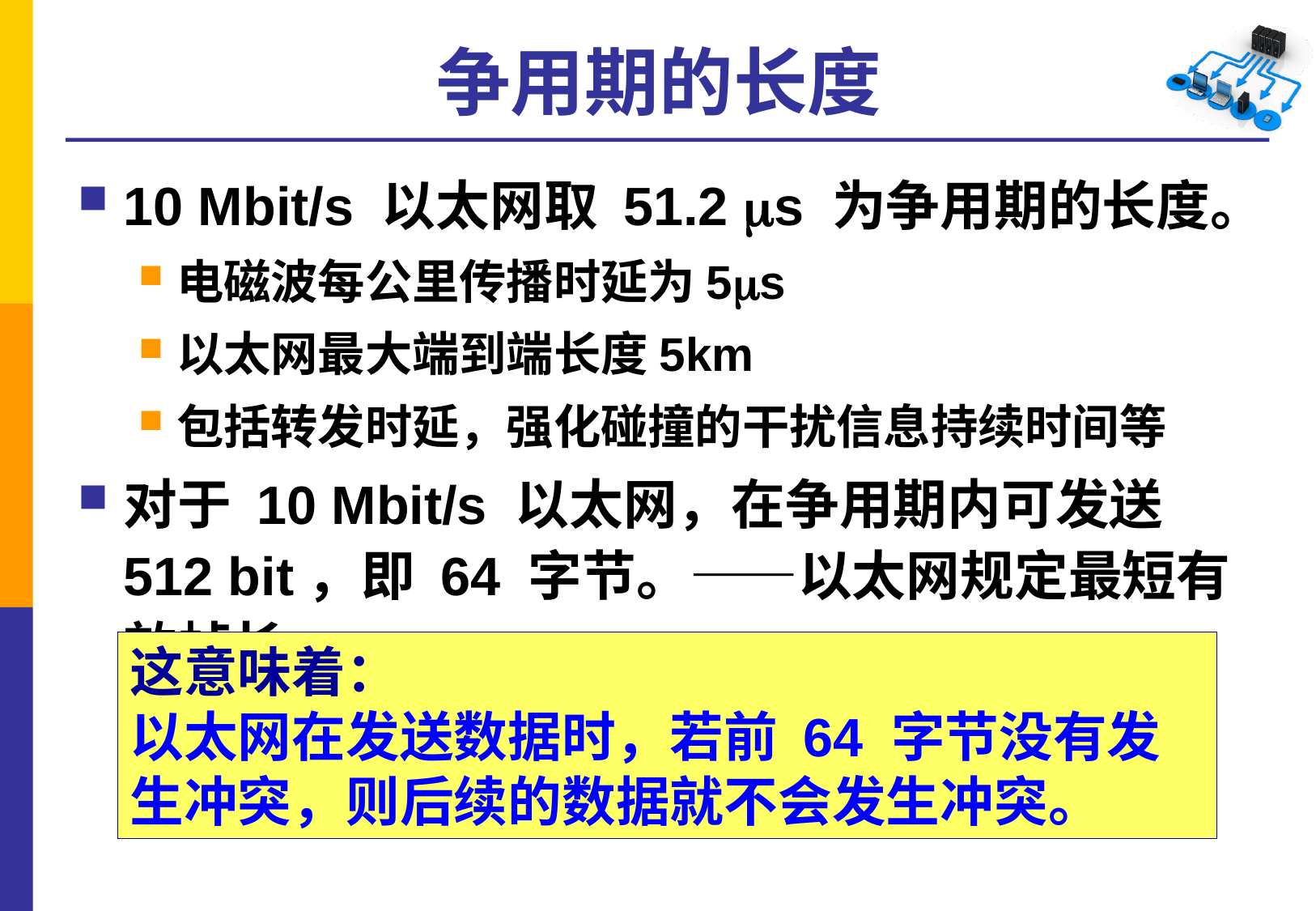

# 争用期的长度
10 Mbit/s 以太网取 51.2 μs 为争用期的长度。
电磁波每公里传播时延为5μs
以太网最大端到端长度5km
包括转发时延，强化碰撞的干扰信息持续时间等
对于 10 Mbit/s 以太网，在争用期内可发送 512 bit，即 64 字节。——以太网规定最短有效帧长

这意味着：
以太网在发送数据时，若前 64 字节没有发生冲突，则后续的数据就不会发生冲突。